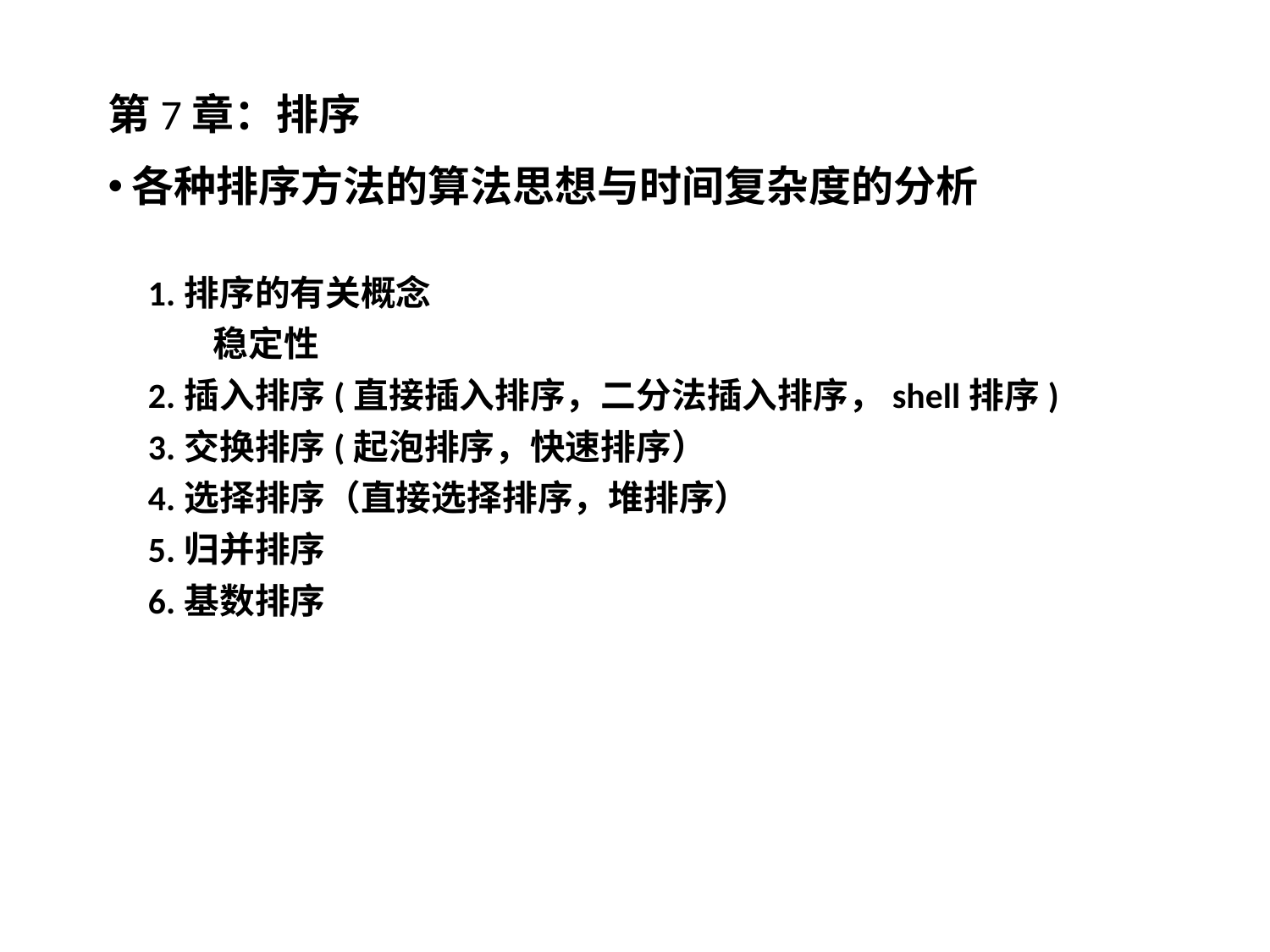

# 第7章：排序
各种排序方法的算法思想与时间复杂度的分析

     1.排序的有关概念
            稳定性
     2.插入排序(直接插入排序，二分法插入排序，shell排序)
     3.交换排序(起泡排序，快速排序）
     4.选择排序（直接选择排序，堆排序）
     5.归并排序
     6.基数排序